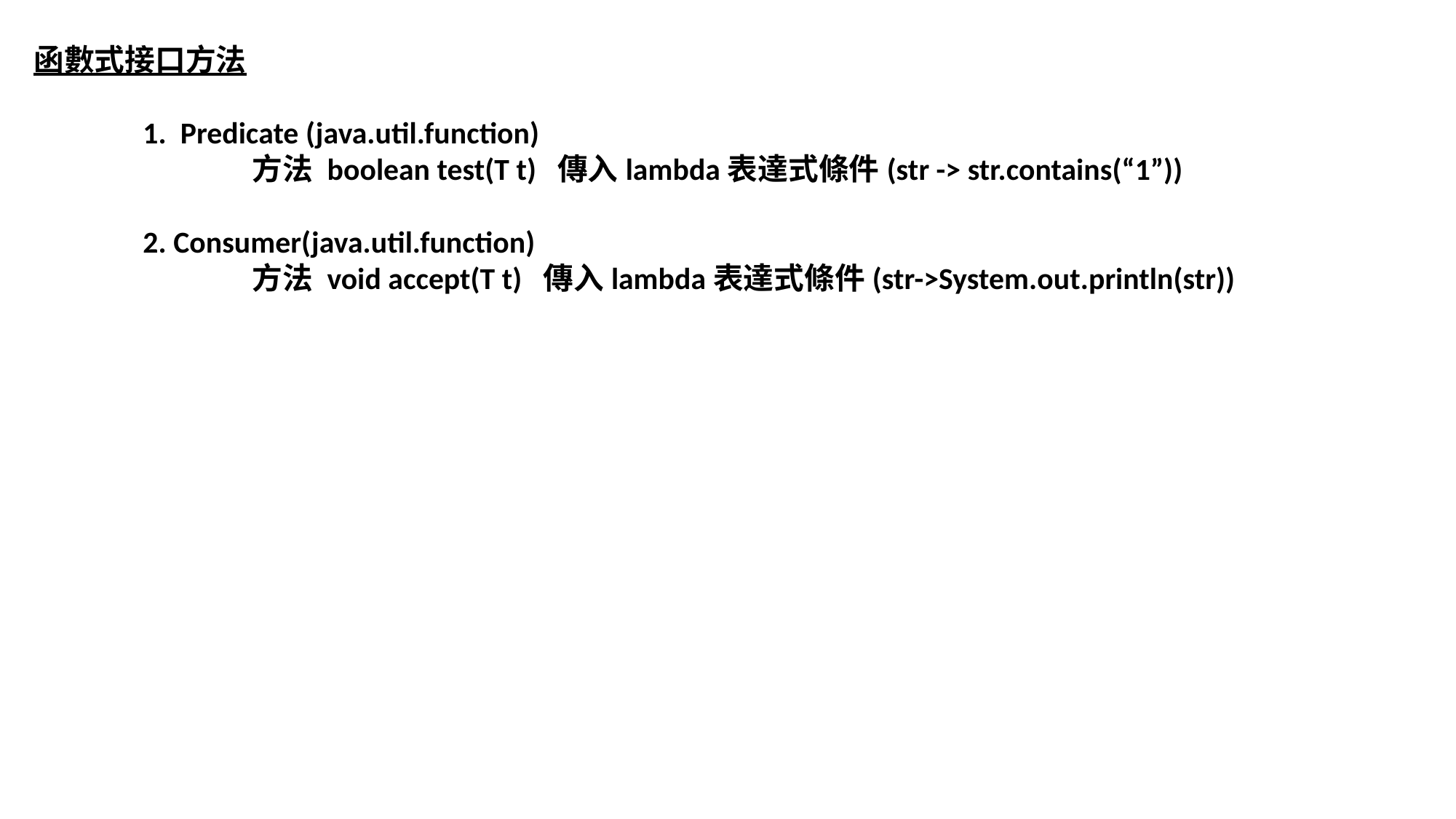

函數式接口方法

	1.  Predicate (java.util.function)
		方法 boolean test(T t)  傳入lambda表達式條件(str -> str.contains(“1”))

	2. Consumer(java.util.function)
		方法 void accept(T t)  傳入lambda表達式條件(str->System.out.println(str))